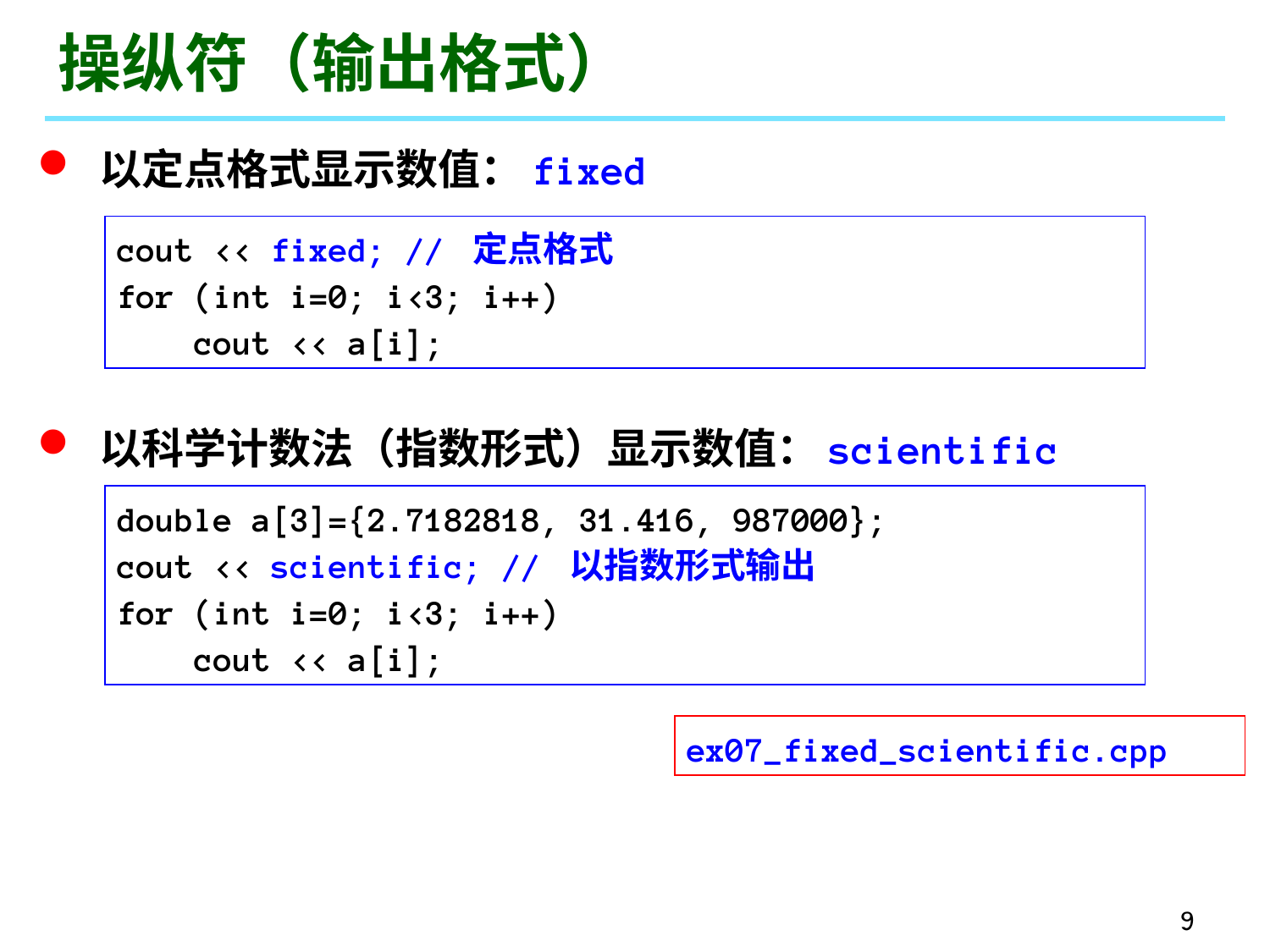

# 操纵符（输出格式）
 以定点格式显示数值：fixed
cout << fixed; // 定点格式
for (int i=0; i<3; i++)
    cout << a[i];
 以科学计数法（指数形式）显示数值：scientific
double a[3]={2.7182818, 31.416, 987000};
cout << scientific; // 以指数形式输出
for (int i=0; i<3; i++)
    cout << a[i];
ex07_fixed_scientific.cpp
9